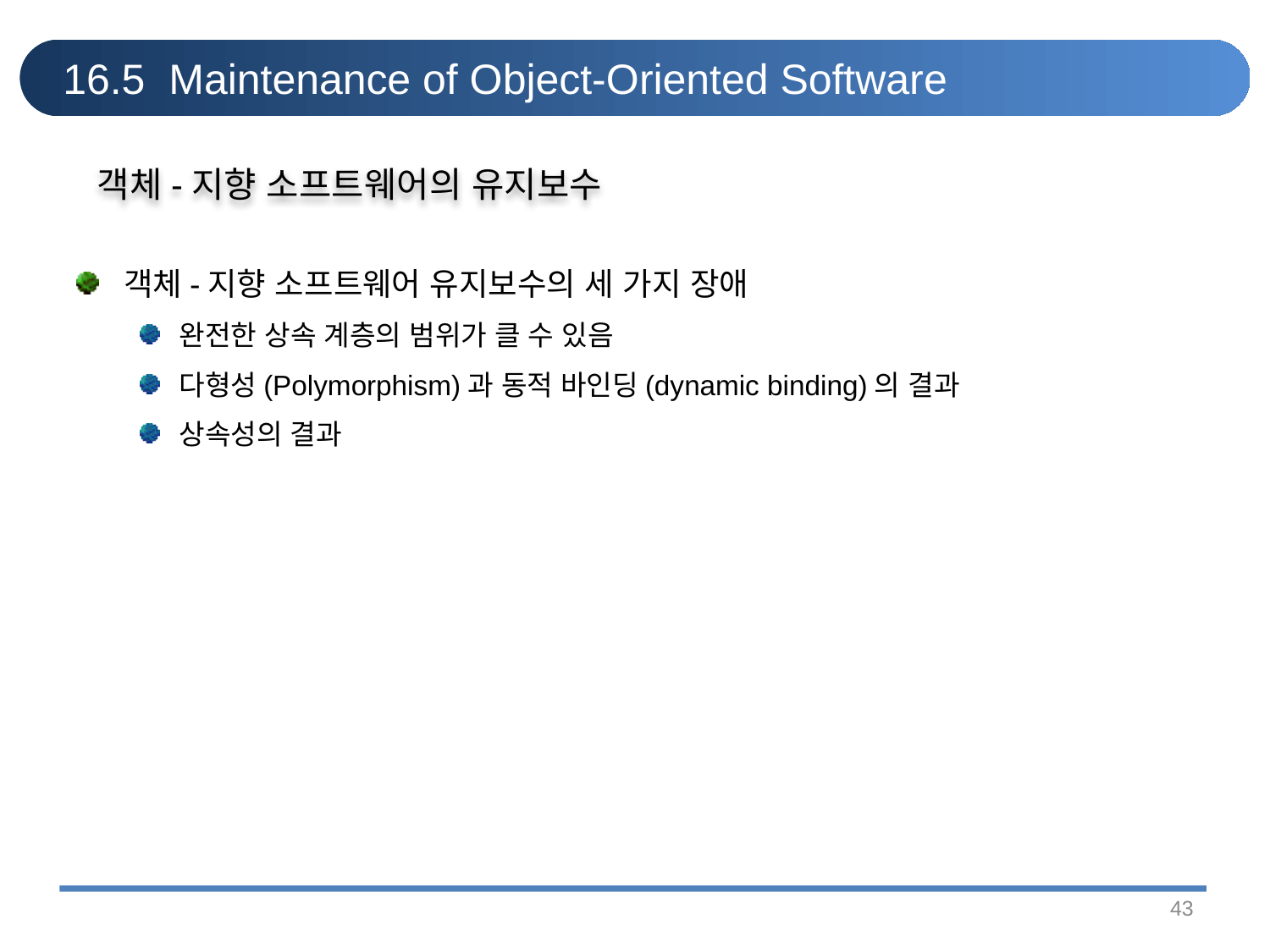

# 16.5  Maintenance of Object-Oriented Software
객체-지향 소프트웨어의 유지보수
객체-지향 소프트웨어 유지보수의 세 가지 장애
완전한 상속 계층의 범위가 클 수 있음
다형성(Polymorphism)과 동적 바인딩(dynamic binding)의 결과
상속성의 결과
43